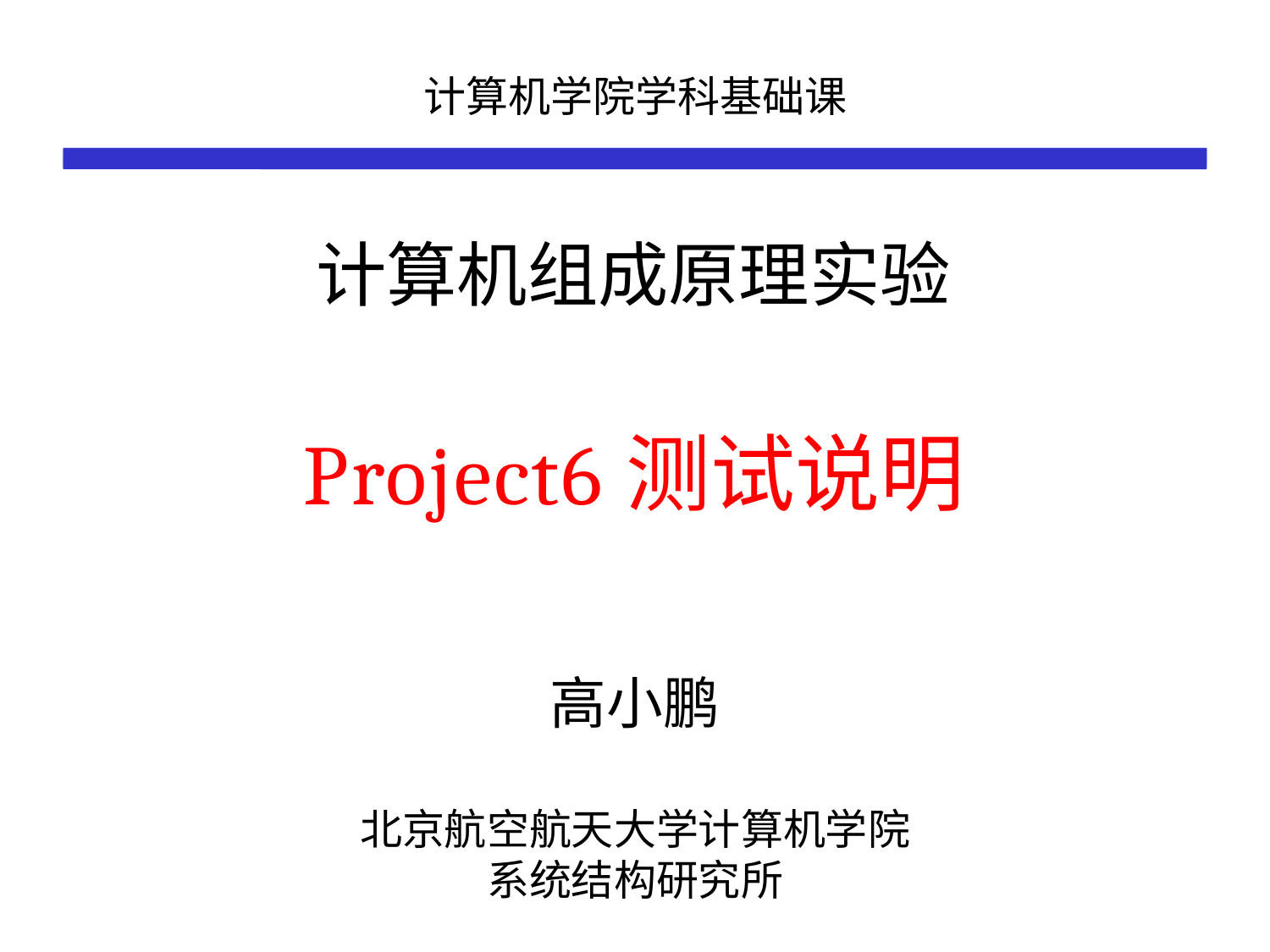

计算机学院学科基础课

计算机组成原理实验

Project6测试说明

高小鹏

北京航空航天大学计算机学院
系统结构研究所